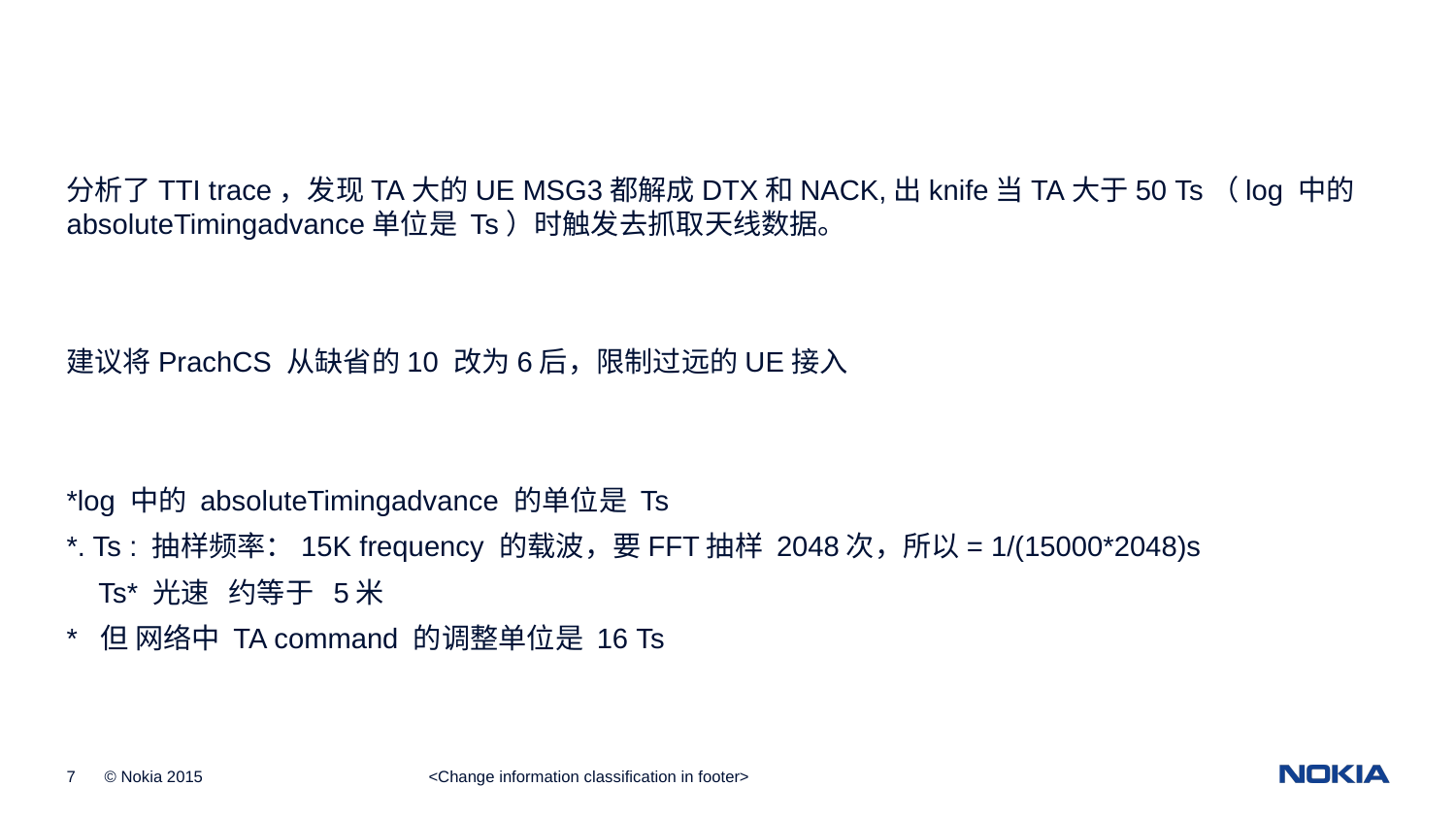

分析了TTI trace，发现TA大的UE MSG3都解成DTX和NACK,出knife当TA大于50 Ts（log 中的 absoluteTimingadvance单位是 Ts）时触发去抓取天线数据。

建议将PrachCS 从缺省的10 改为6后，限制过远的UE接入

*log 中的 absoluteTimingadvance 的单位是 Ts
*. Ts : 抽样频率：15K frequency 的载波，要FFT抽样 2048次，所以= 1/(15000*2048)s
    Ts* 光速   约等于  5米
*  但 网络中 TA command 的调整单位是 16 Ts

<Change information classification in footer>